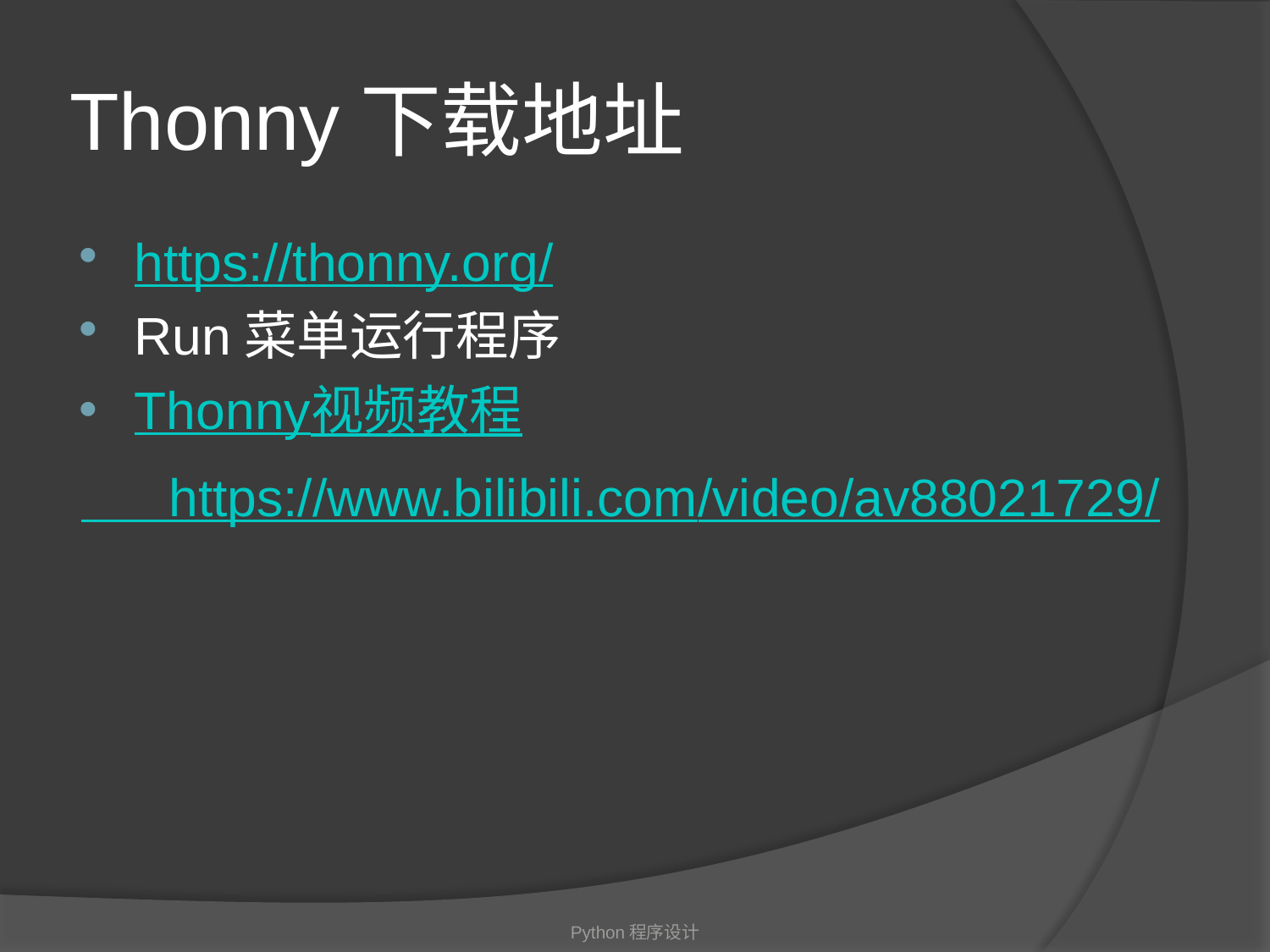

# Thonny下载地址
https://thonny.org/
Run菜单运行程序
Thonny视频教程
      https://www.bilibili.com/video/av88021729/

Python程序设计
34